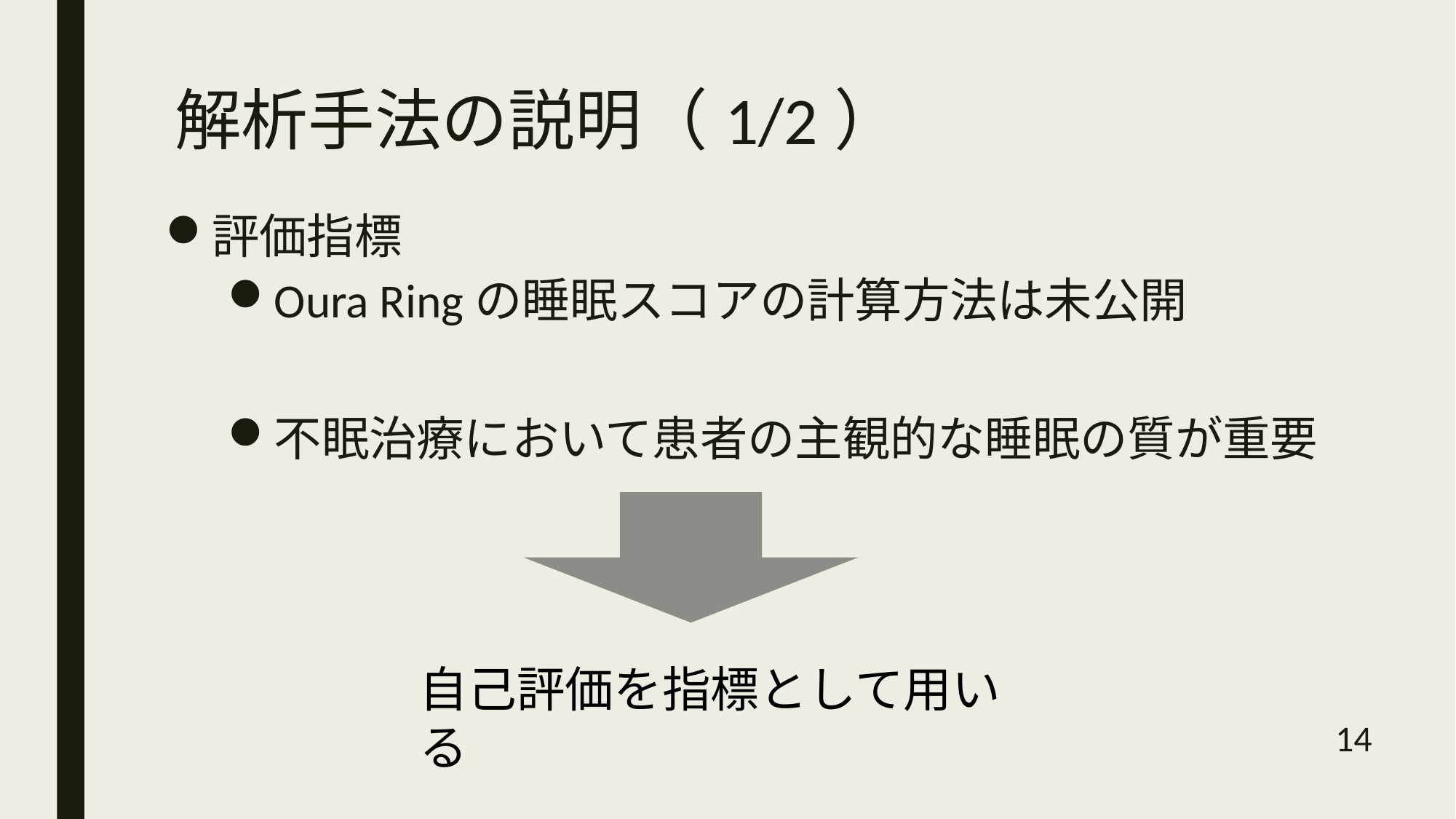

# 解析手法の説明（1/2）
評価指標
Oura Ringの睡眠スコアの計算方法は未公開

不眠治療において患者の主観的な睡眠の質が重要

自己評価を指標として用いる

14